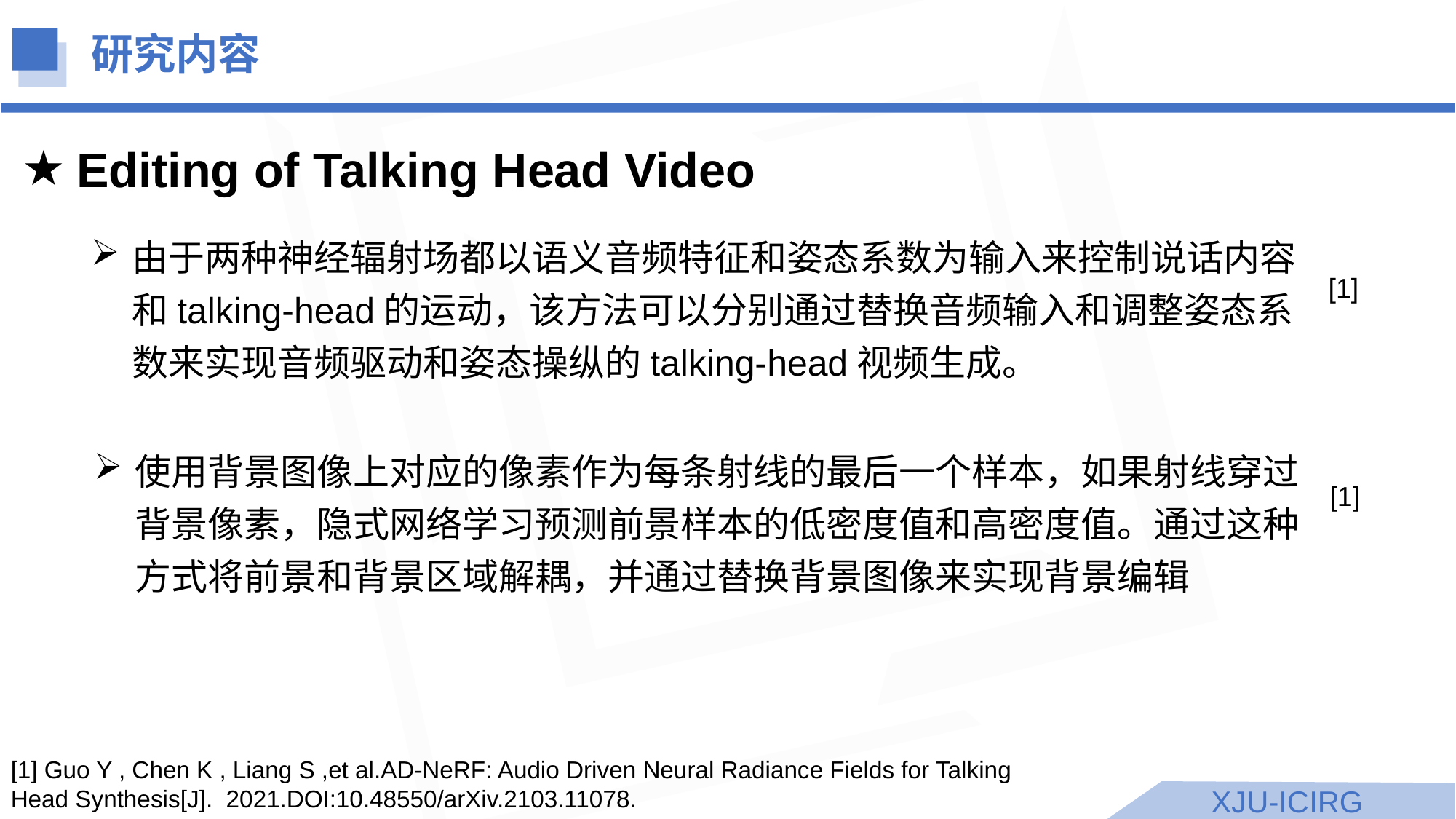

研究内容

Editing of Talking Head Video
由于两种神经辐射场都以语义音频特征和姿态系数为输入来控制说话内容和talking-head的运动，该方法可以分别通过替换音频输入和调整姿态系数来实现音频驱动和姿态操纵的talking-head视频生成。
[1]
使用背景图像上对应的像素作为每条射线的最后一个样本，如果射线穿过背景像素，隐式网络学习预测前景样本的低密度值和高密度值。通过这种方式将前景和背景区域解耦，并通过替换背景图像来实现背景编辑
[1]
[1] Guo Y , Chen K , Liang S ,et al.AD-NeRF: Audio Driven Neural Radiance Fields for Talking Head Synthesis[J].  2021.DOI:10.48550/arXiv.2103.11078.
XJU-ICIRG